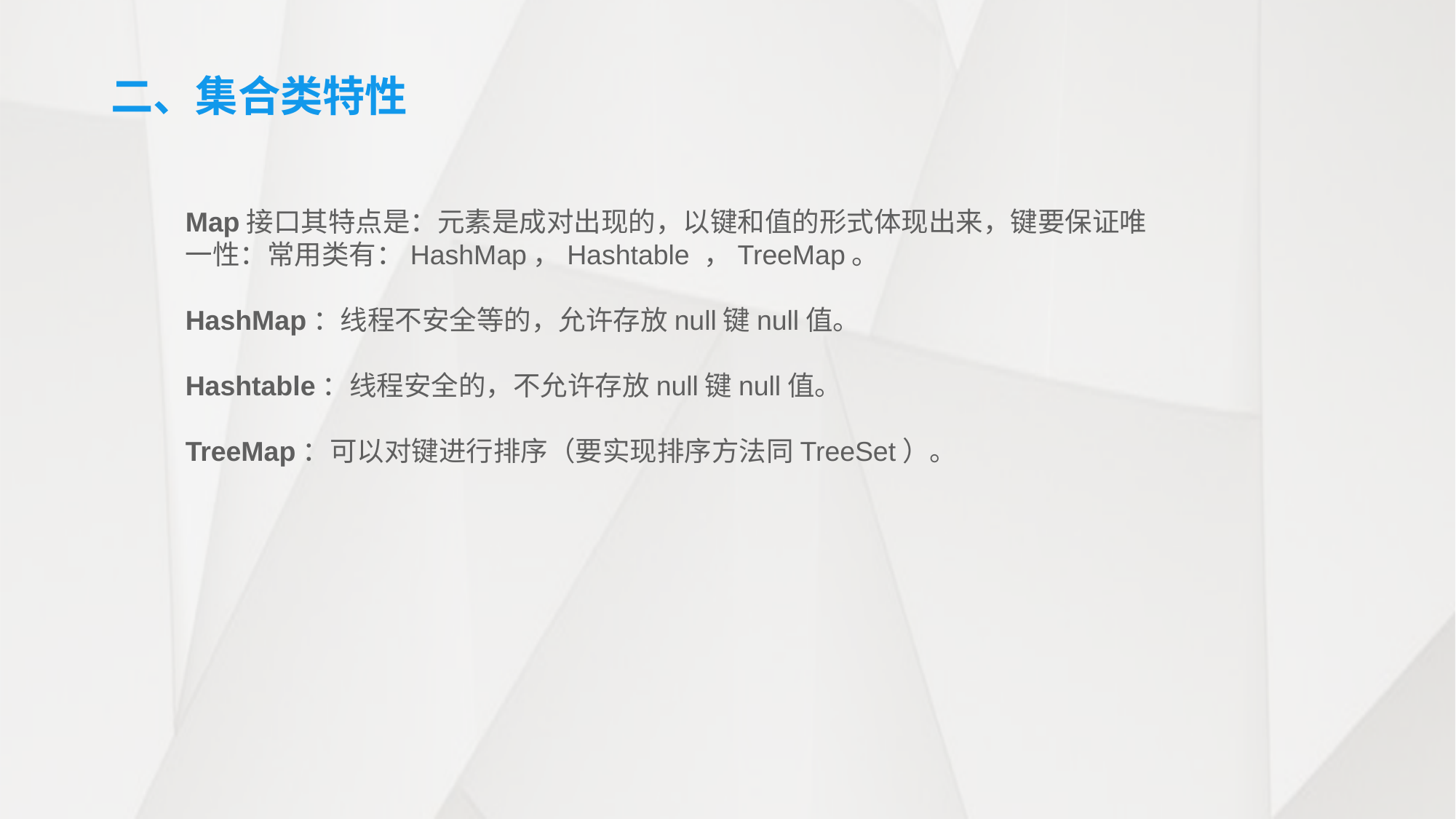

# 二、集合类特性
Map接口其特点是：元素是成对出现的，以键和值的形式体现出来，键要保证唯一性：常用类有：HashMap，Hashtable ，TreeMap。

HashMap：线程不安全等的，允许存放null键null值。

Hashtable：线程安全的，不允许存放null键null值。

TreeMap：可以对键进行排序（要实现排序方法同TreeSet）。